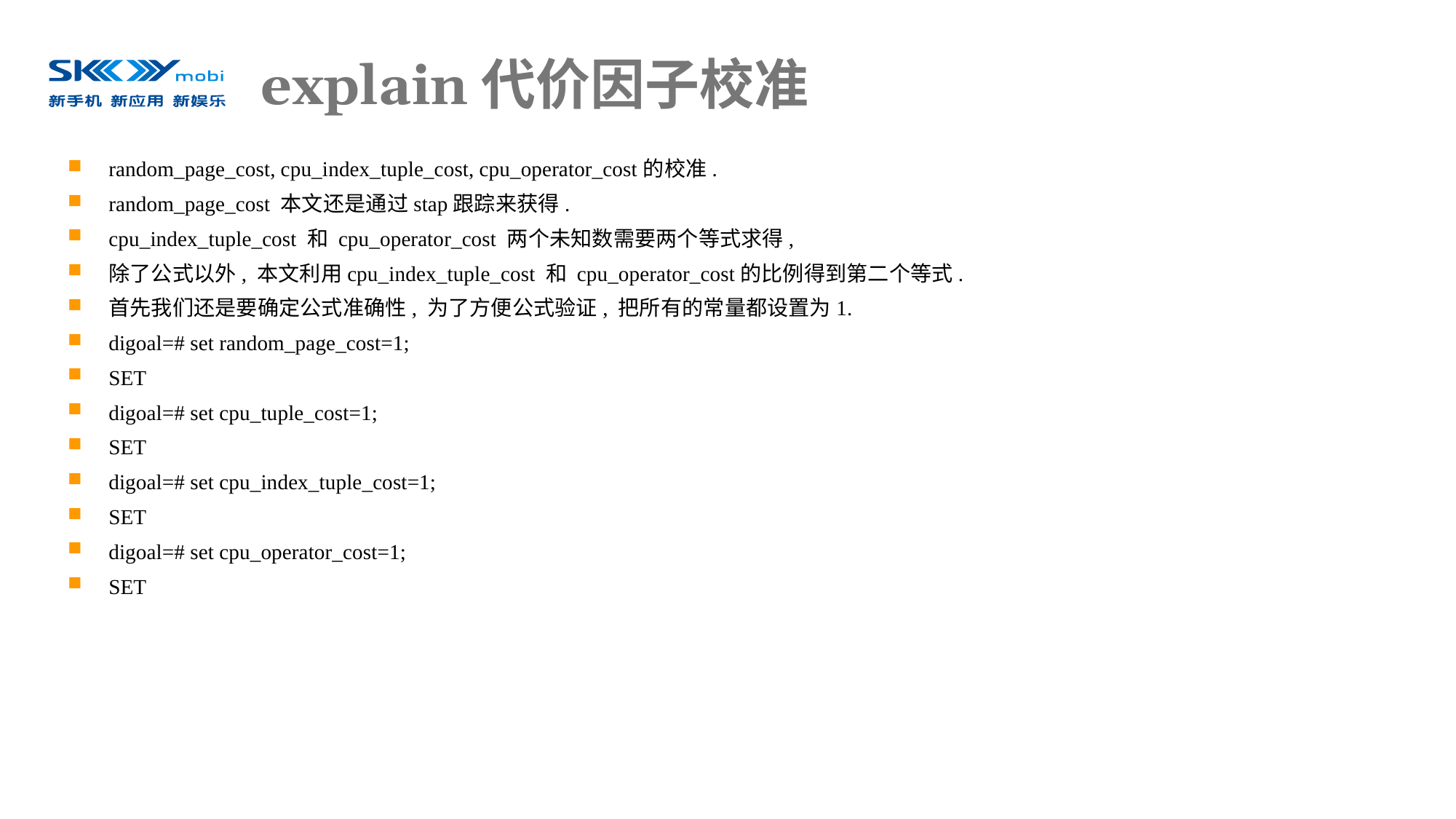

# explain代价因子校准
random_page_cost, cpu_index_tuple_cost, cpu_operator_cost的校准.
random_page_cost 本文还是通过stap跟踪来获得.
cpu_index_tuple_cost 和 cpu_operator_cost 两个未知数需要两个等式求得,
除了公式以外, 本文利用cpu_index_tuple_cost 和 cpu_operator_cost的比例得到第二个等式.
首先我们还是要确定公式准确性, 为了方便公式验证, 把所有的常量都设置为1.
digoal=# set random_page_cost=1;
SET
digoal=# set cpu_tuple_cost=1;
SET
digoal=# set cpu_index_tuple_cost=1;
SET
digoal=# set cpu_operator_cost=1;
SET